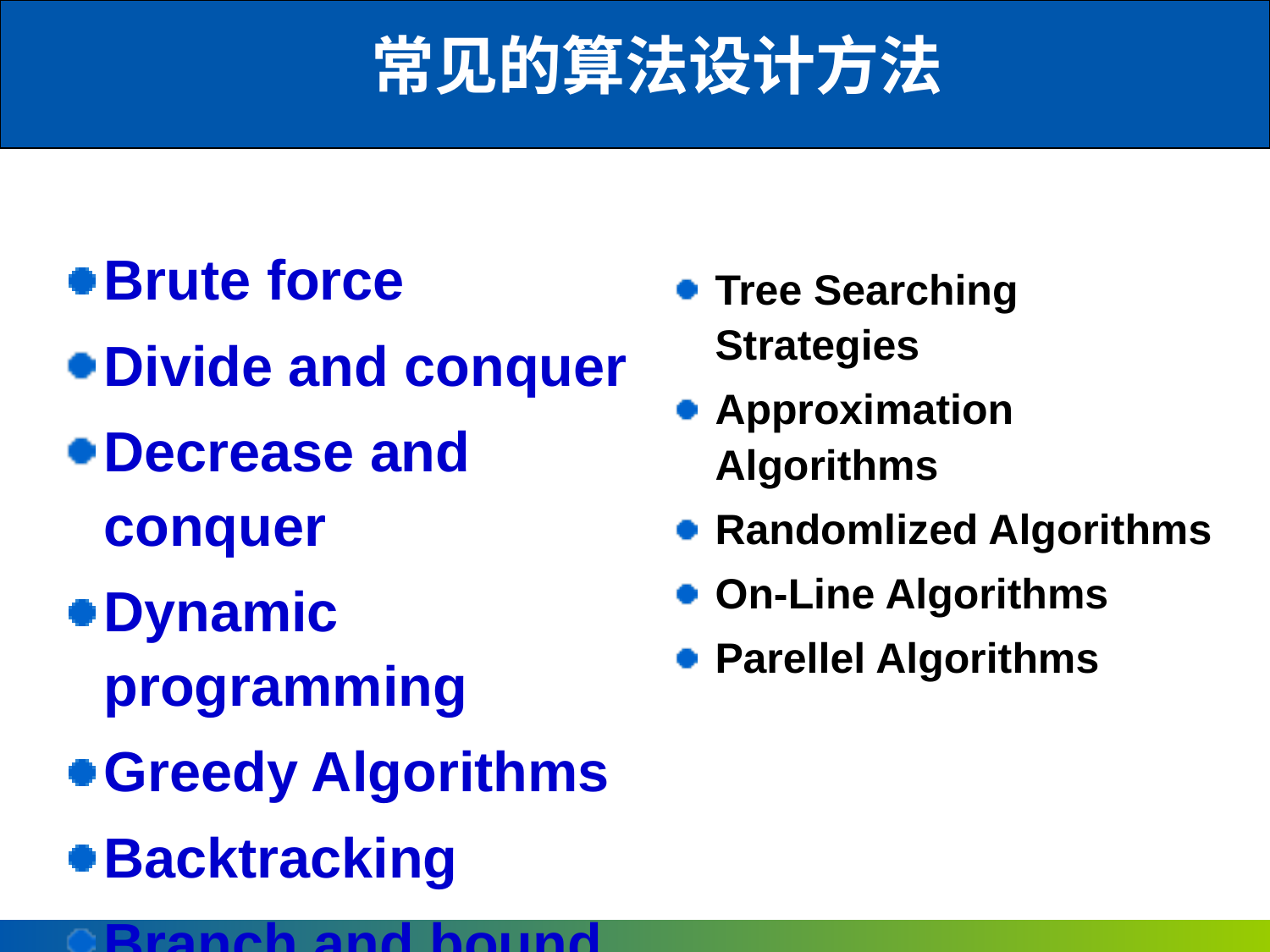

常见的算法设计方法
# Algorithm  Design Techniques/Strategies
Brute force
Divide and conquer
Decrease and conquer
Dynamic programming
Greedy Algorithms
Backtracking
Branch and bound

Tree Searching Strategies
Approximation Algorithms
Randomlized Algorithms
On-Line Algorithms
Parellel Algorithms